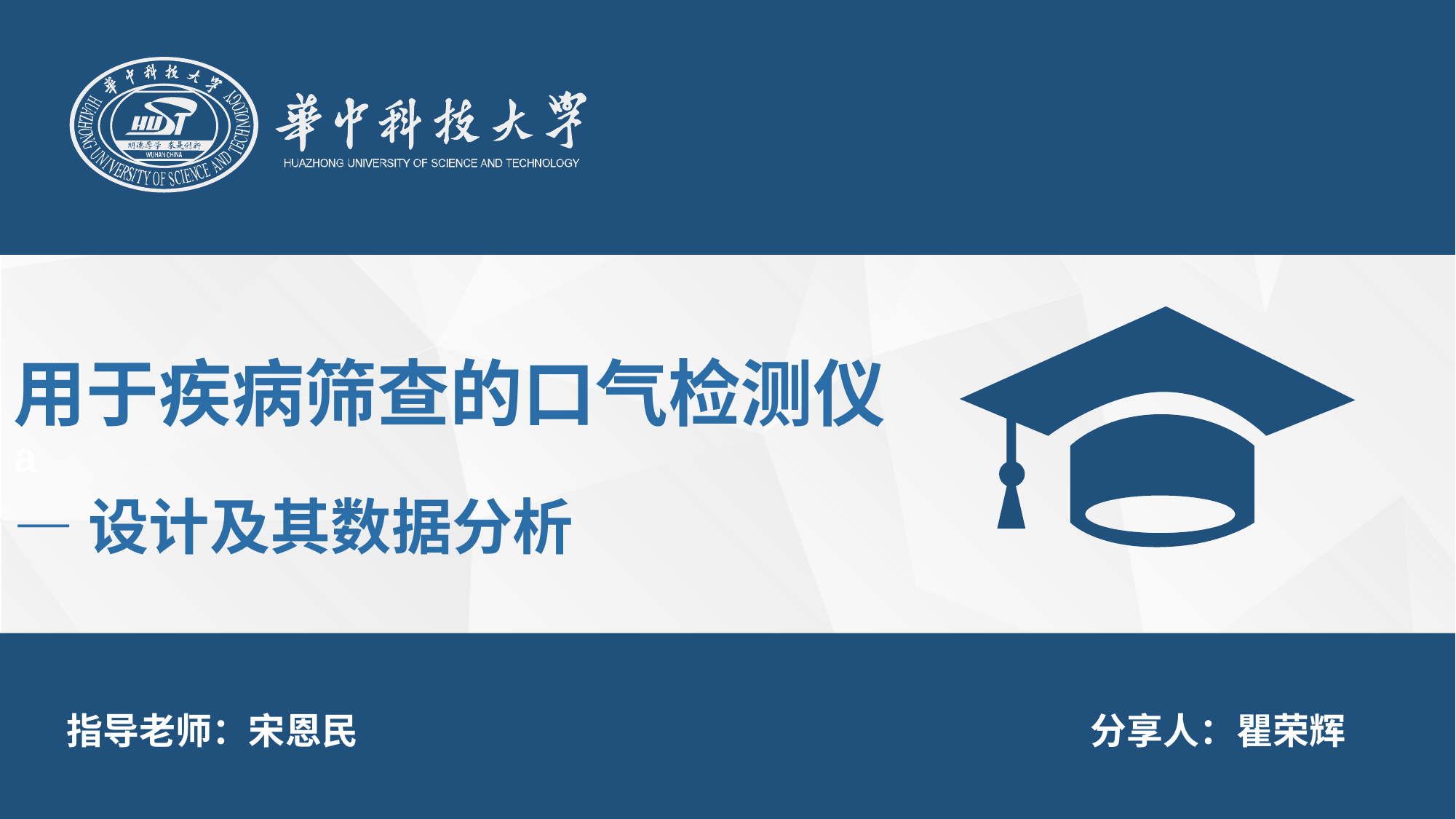

用于疾病筛查的口气检测仪
a
—设计及其数据分析
分享人：瞿荣辉
指导老师：宋恩民